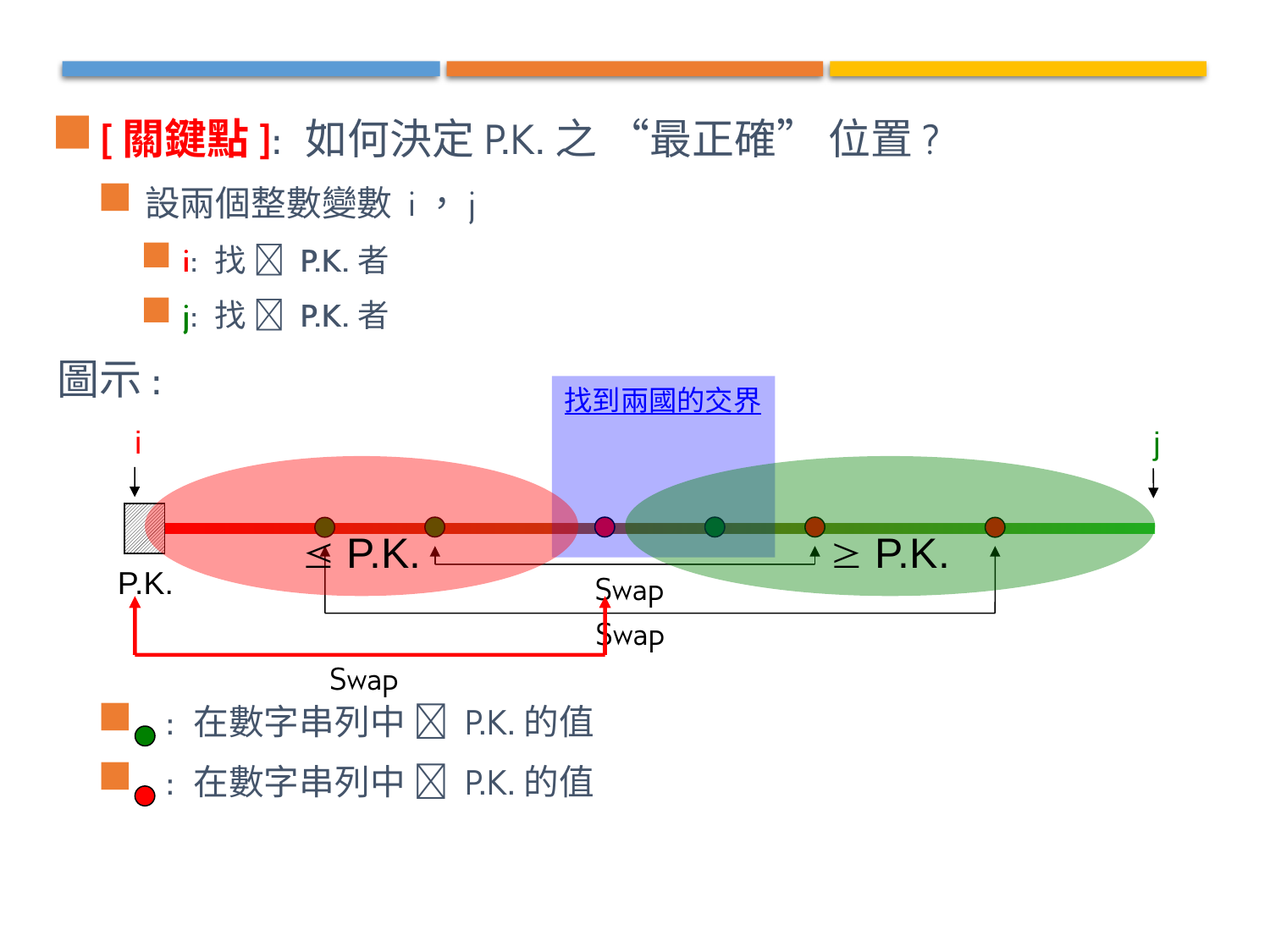

[關鍵點]: 如何決定P.K.之 “最正確” 位置?
設兩個整數變數 i，j
i: 找 ≥ P.K.者
j: 找 ≤ P.K.者
圖示:

  : 在數字串列中 ≥ P.K.的值
  : 在數字串列中 ≤ P.K.的值
找到兩國的交界

i

j

≤ P.K.

≥ P.K.

P.K.

Swap

Swap

Swap